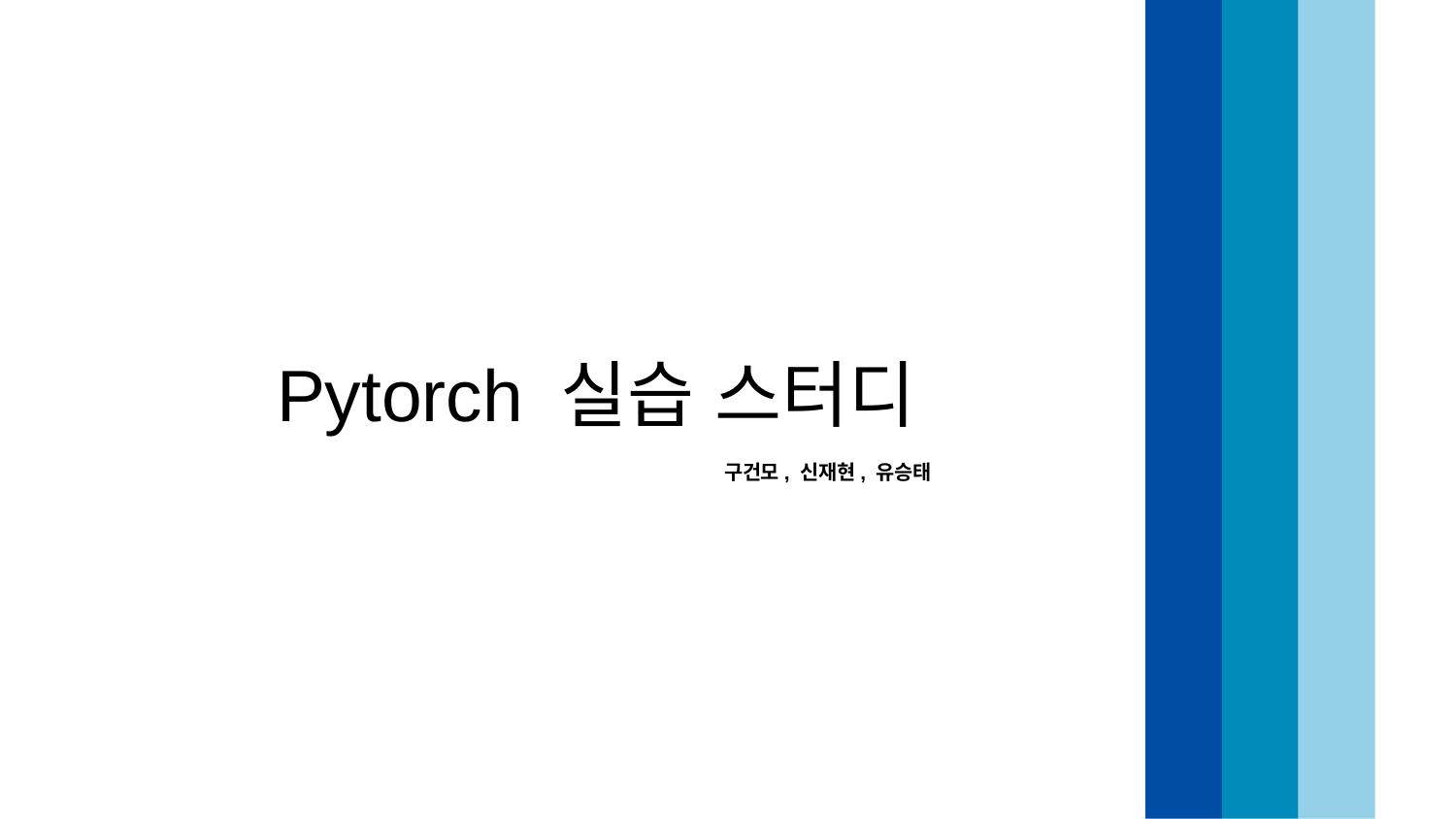

# Pytorch 실습 스터디
구건모, 신재현, 유승태